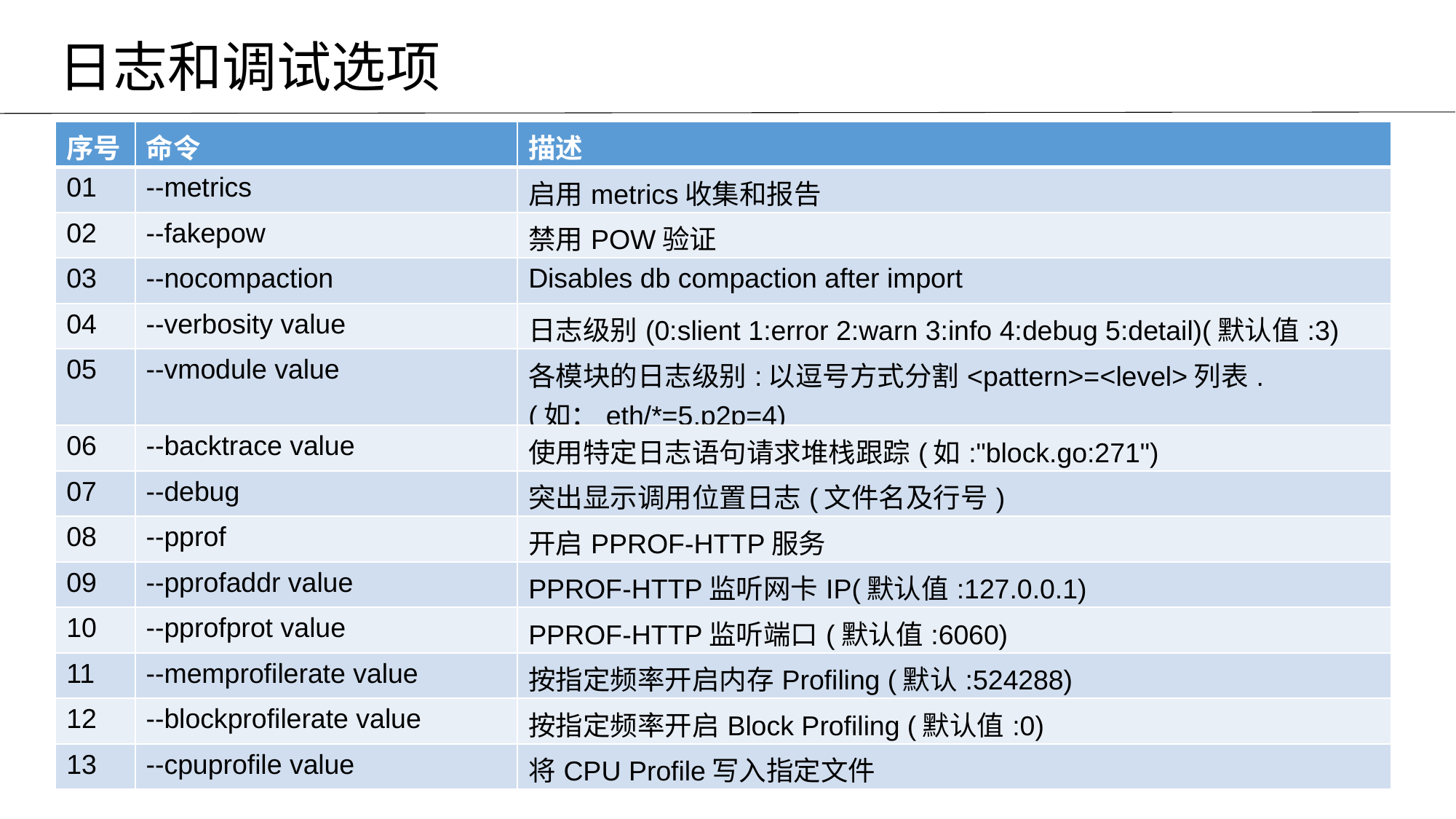

日志和调试选项
| 序号 | 命令 | 描述 |
| --- | --- | --- |
| 01 | --metrics | 启用metrics收集和报告 |
| 02 | --fakepow | 禁用POW验证 |
| 03 | --nocompaction | Disables db compaction after import |
| 04 | --verbosity value | 日志级别(0:slient 1:error 2:warn 3:info 4:debug 5:detail)(默认值:3) |
| 05 | --vmodule value | 各模块的日志级别:以逗号方式分割<pattern>=<level>列表. (如：eth/\*=5,p2p=4) |
| 06 | --backtrace value | 使用特定日志语句请求堆栈跟踪(如:"block.go:271") |
| 07 | --debug | 突出显示调用位置日志(文件名及行号) |
| 08 | --pprof | 开启PPROF-HTTP服务 |
| 09 | --pprofaddr value | PPROF-HTTP监听网卡IP(默认值:127.0.0.1) |
| 10 | --pprofprot value | PPROF-HTTP监听端口(默认值:6060) |
| 11 | --memprofilerate value | 按指定频率开启内存Profiling (默认:524288) |
| 12 | --blockprofilerate value | 按指定频率开启Block Profiling (默认值:0) |
| 13 | --cpuprofile value | 将CPU Profile写入指定文件 |